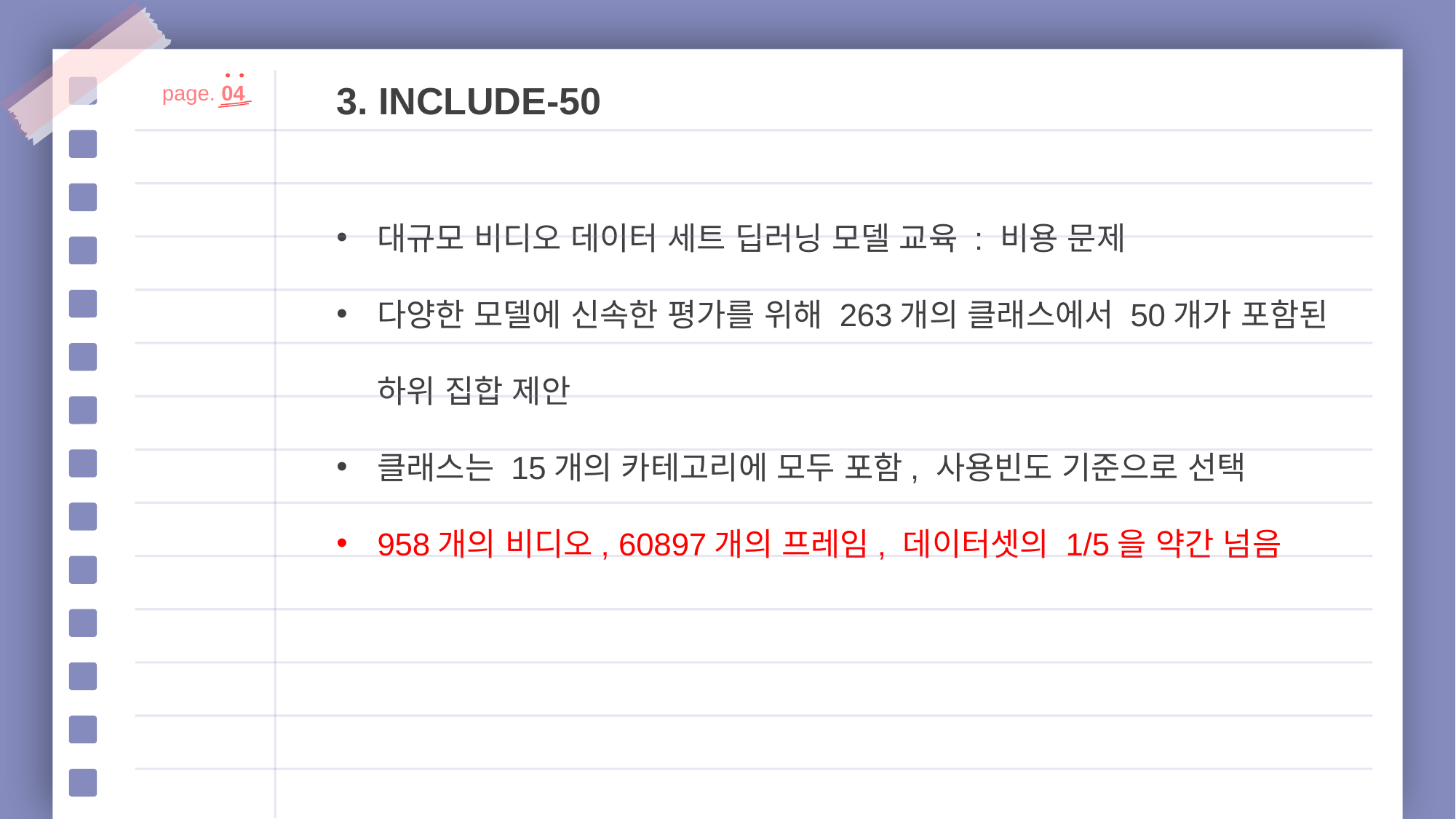

3. INCLUDE-50

대규모 비디오 데이터 세트 딥러닝 모델 교육 : 비용 문제
다양한 모델에 신속한 평가를 위해 263개의 클래스에서 50개가 포함된 하위 집합 제안
클래스는 15개의 카테고리에 모두 포함, 사용빈도 기준으로 선택
958개의 비디오, 60897개의 프레임, 데이터셋의 1/5을 약간 넘음

page. 04